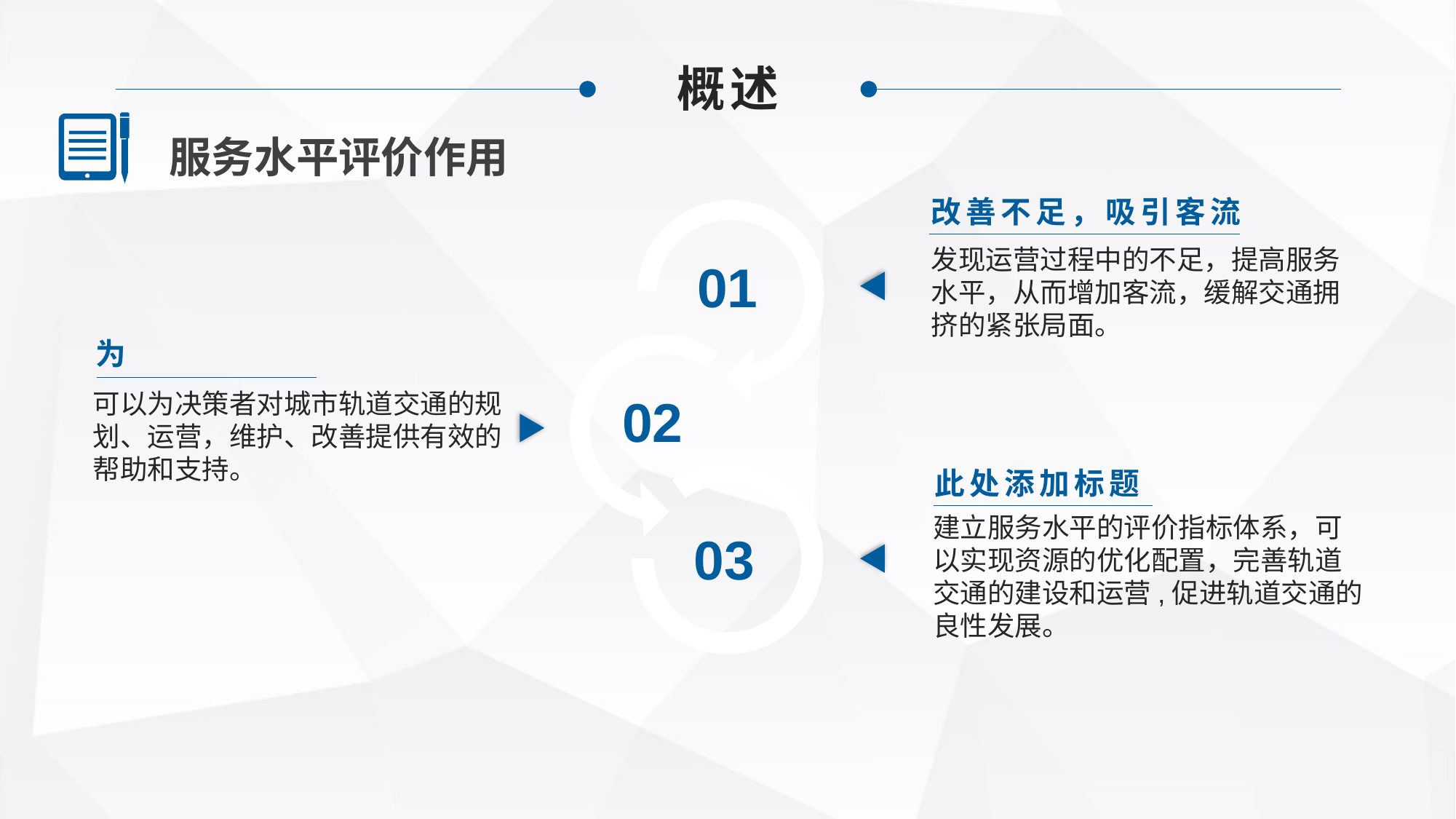

概述

服务水平评价作用

改善不足，吸引客流
发现运营过程中的不足，提高服务水平，从而增加客流，缓解交通拥挤的紧张局面。
01

为
可以为决策者对城市轨道交通的规划、运营，维护、改善提供有效的帮助和支持。
02

此处添加标题

建立服务水平的评价指标体系，可以实现资源的优化配置，完善轨道交通的建设和运营,促进轨道交通的良性发展。
03